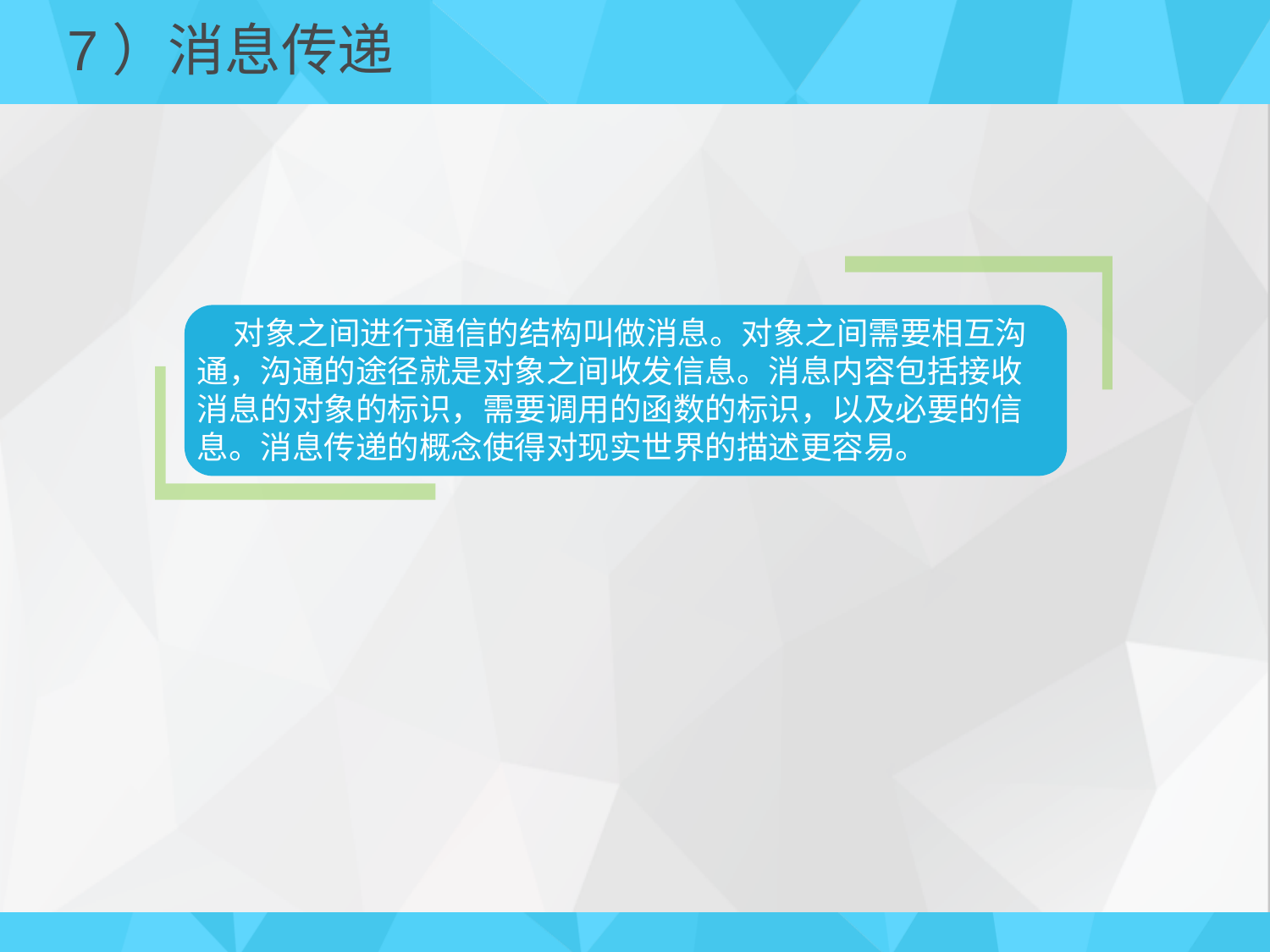

# 7）消息传递

    对象之间进行通信的结构叫做消息。对象之间需要相互沟通，沟通的途径就是对象之间收发信息。消息内容包括接收消息的对象的标识，需要调用的函数的标识，以及必要的信息。消息传递的概念使得对现实世界的描述更容易。